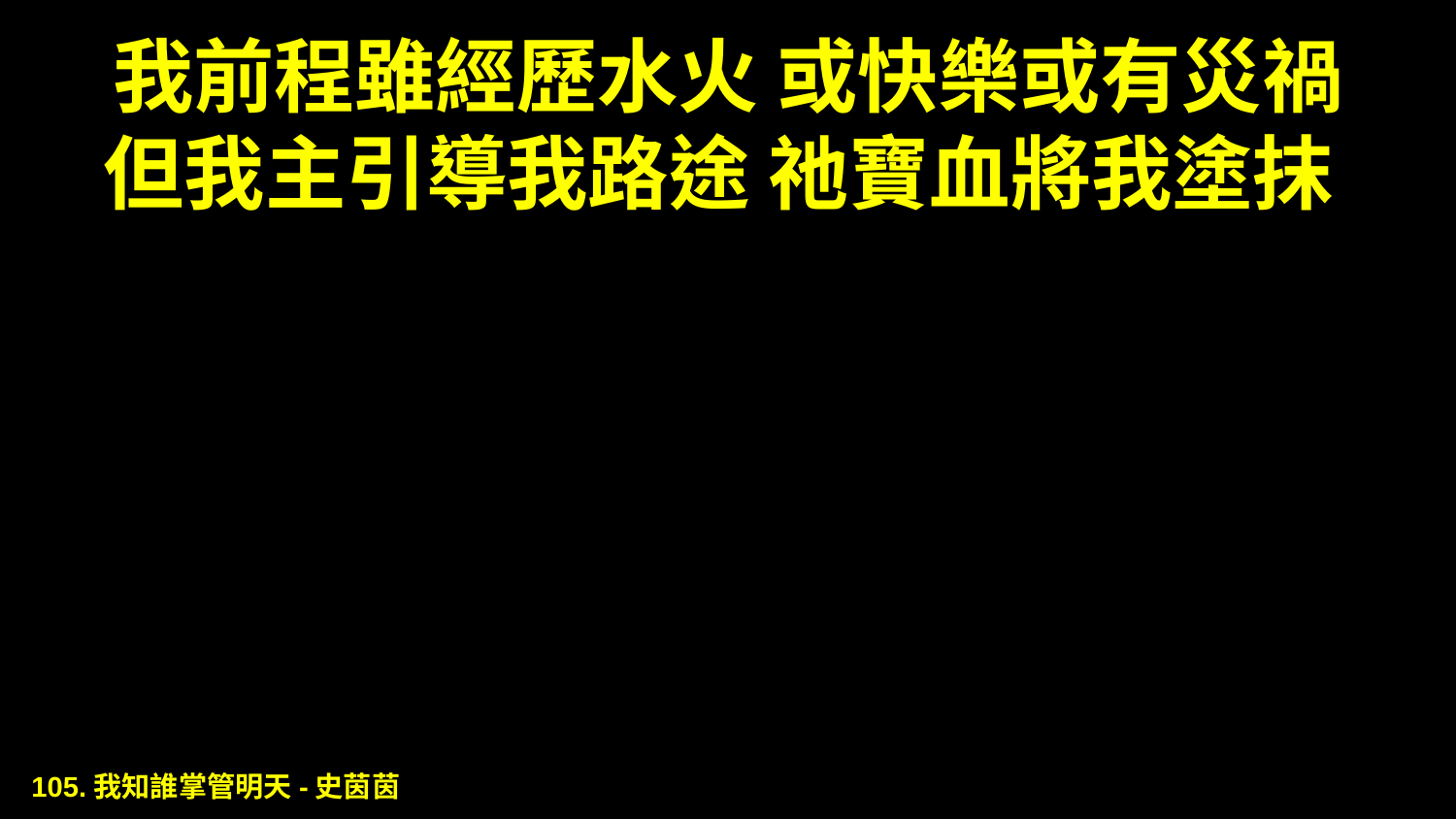

# 我前程雖經歷水火 或快樂或有災禍 但我主引導我路途 祂寶血將我塗抹
105.我知誰掌管明天-史茵茵